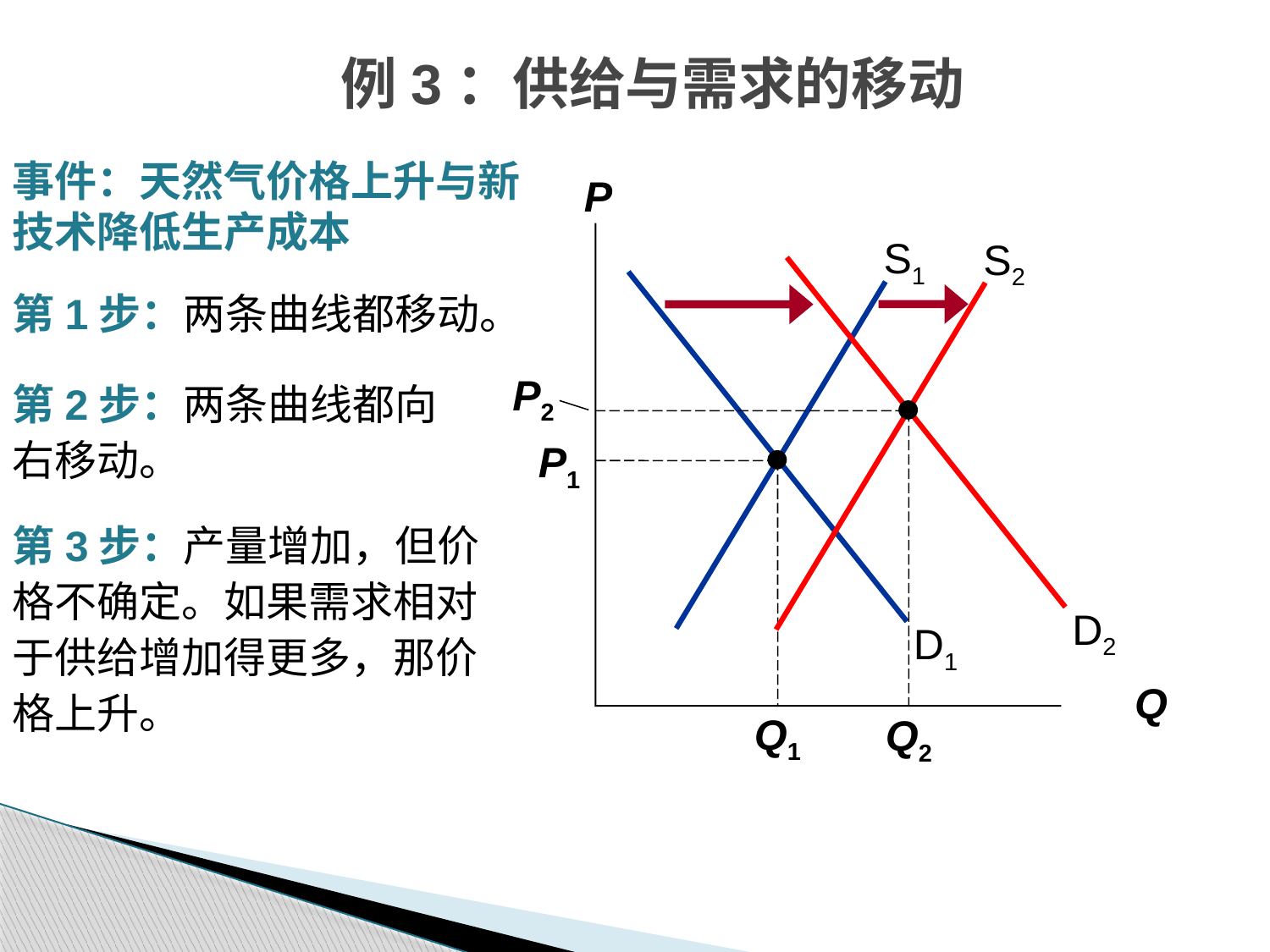

例3：供给与需求的移动
事件：天然气价格上升与新技术降低生产成本
P

Q
S1

S2

D2

D1
第1步：两条曲线都移动。

第2步：两条曲线都向右移动。
P2

Q2
P1

Q1
第3步：产量增加，但价格不确定。如果需求相对于供给增加得更多，那价格上升。